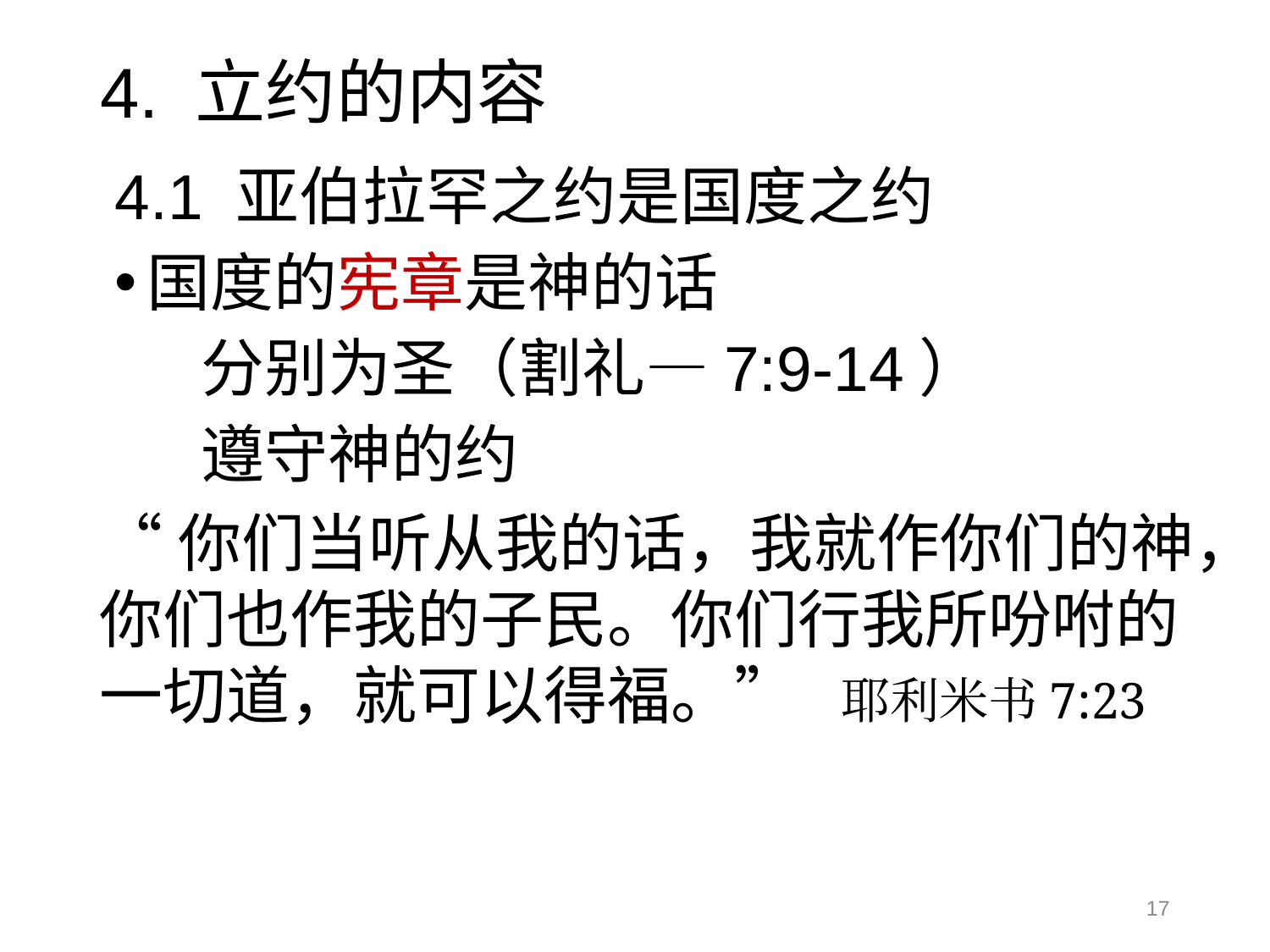

# 4. 立约的内容
4.1 亚伯拉罕之约是国度之约
国度的宪章是神的话
     分别为圣（割礼—7:9-14）
     遵守神的约
“你们当听从我的话，我就作你们的神，你们也作我的子民。你们行我所吩咐的一切道，就可以得福。”   耶利米书7:23
17